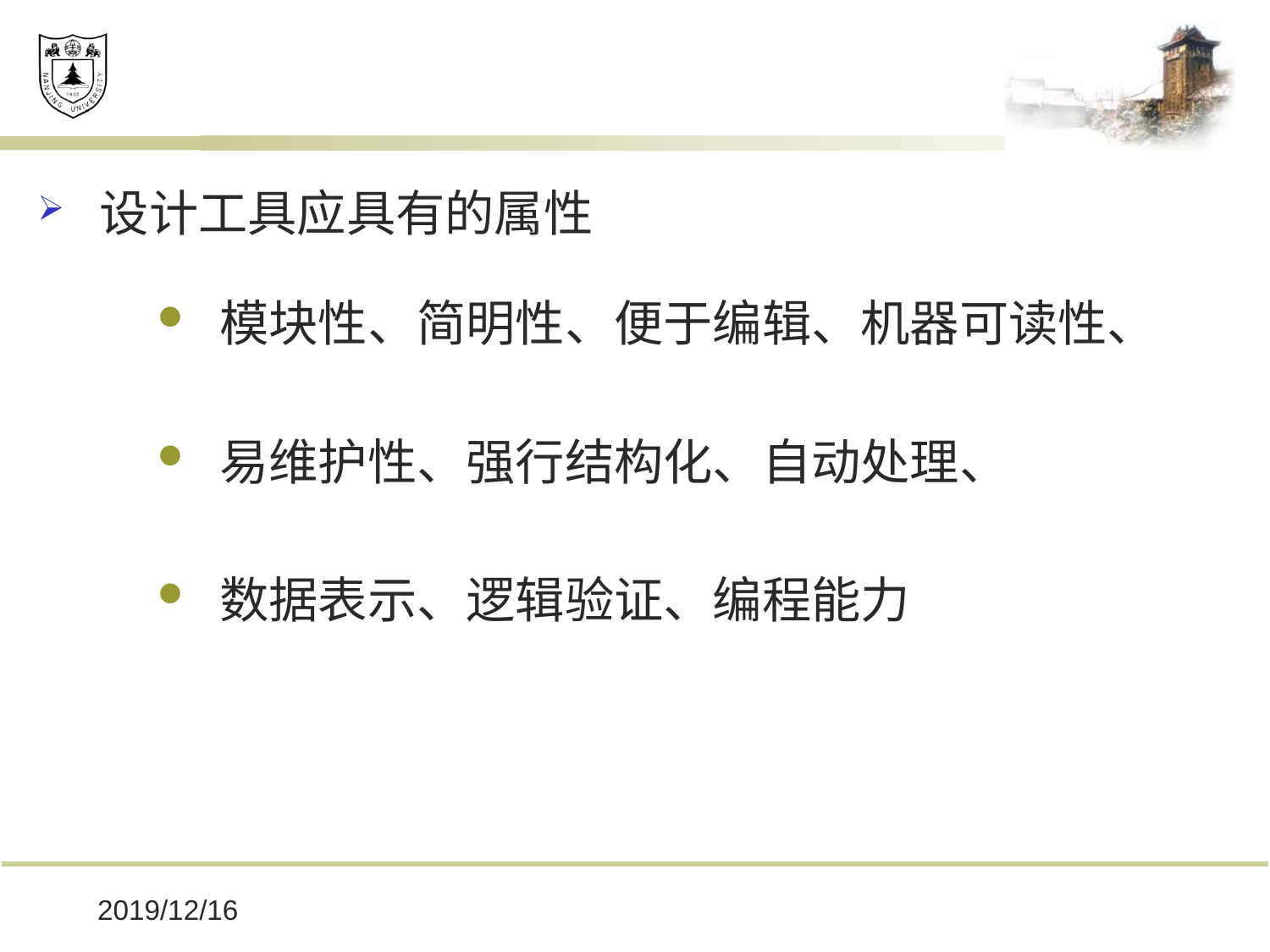

设计工具应具有的属性
模块性、简明性、便于编辑、机器可读性、

易维护性、强行结构化、自动处理、

数据表示、逻辑验证、编程能力
2019/12/16